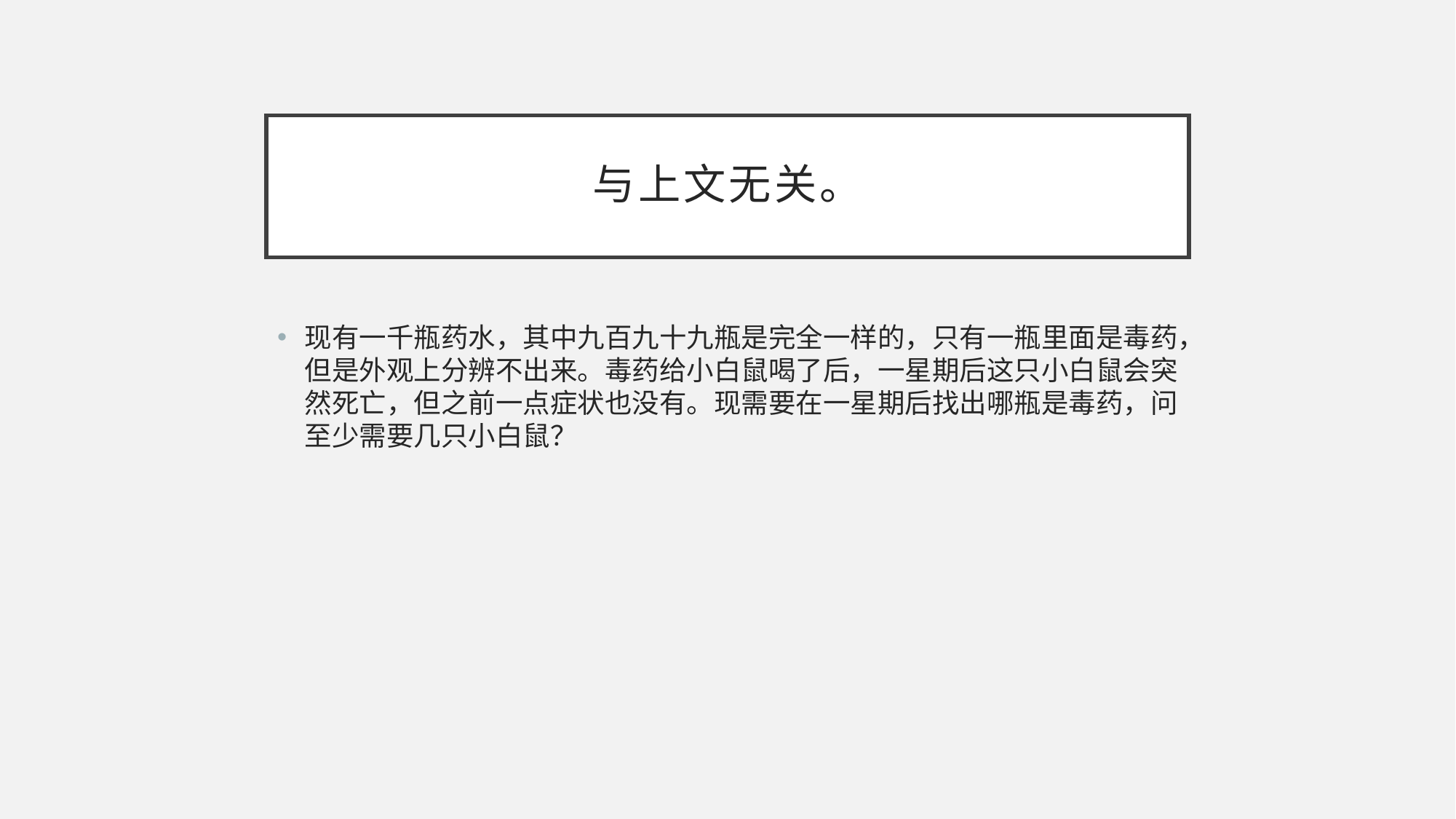

# 与上文无关。
现有一千瓶药水，其中九百九十九瓶是完全一样的，只有一瓶里面是毒药，但是外观上分辨不出来。毒药给小白鼠喝了后，一星期后这只小白鼠会突然死亡，但之前一点症状也没有。现需要在一星期后找出哪瓶是毒药，问至少需要几只小白鼠？